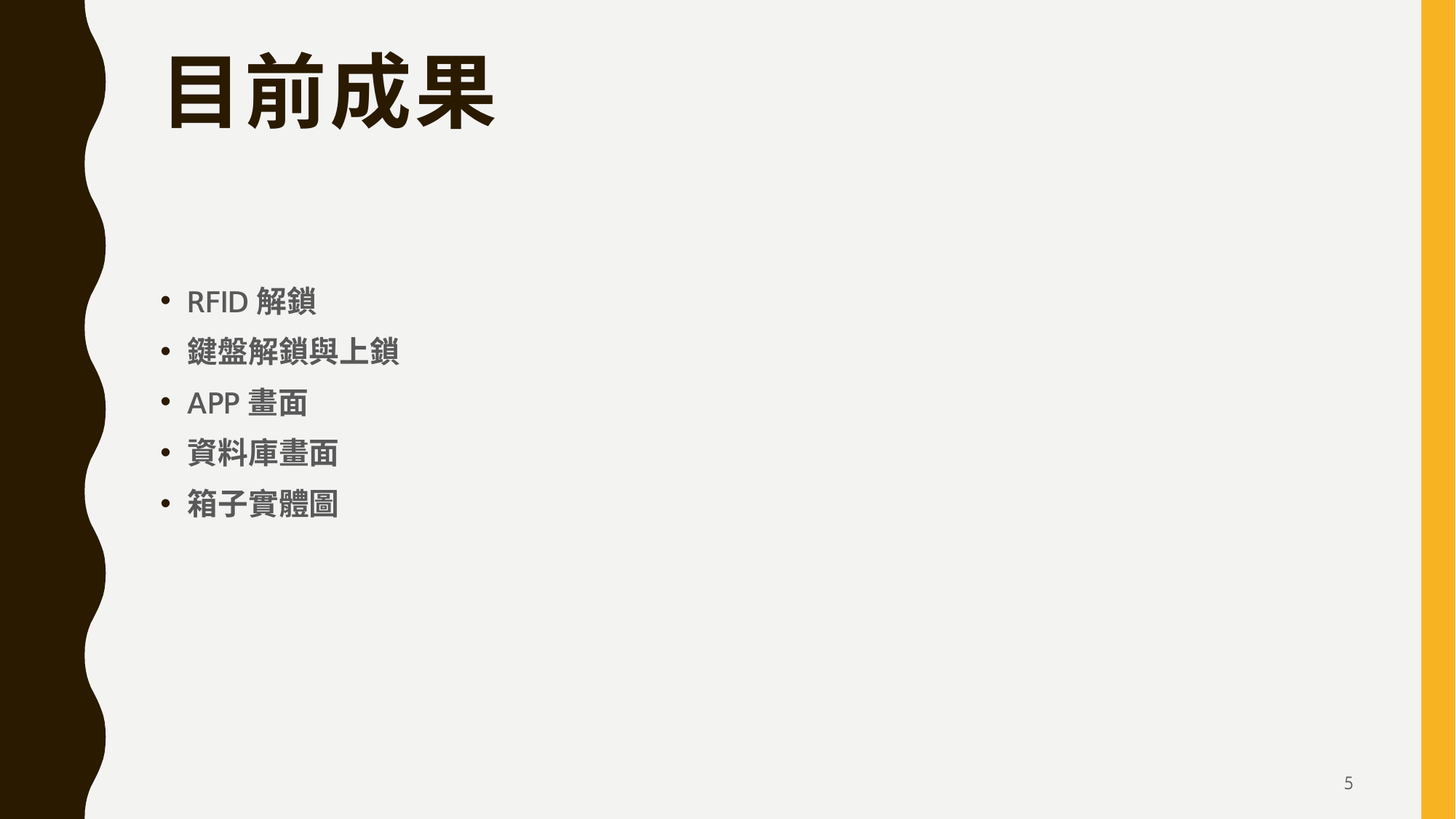

# 目前成果
RFID解鎖
鍵盤解鎖與上鎖
APP畫面
資料庫畫面
箱子實體圖
5